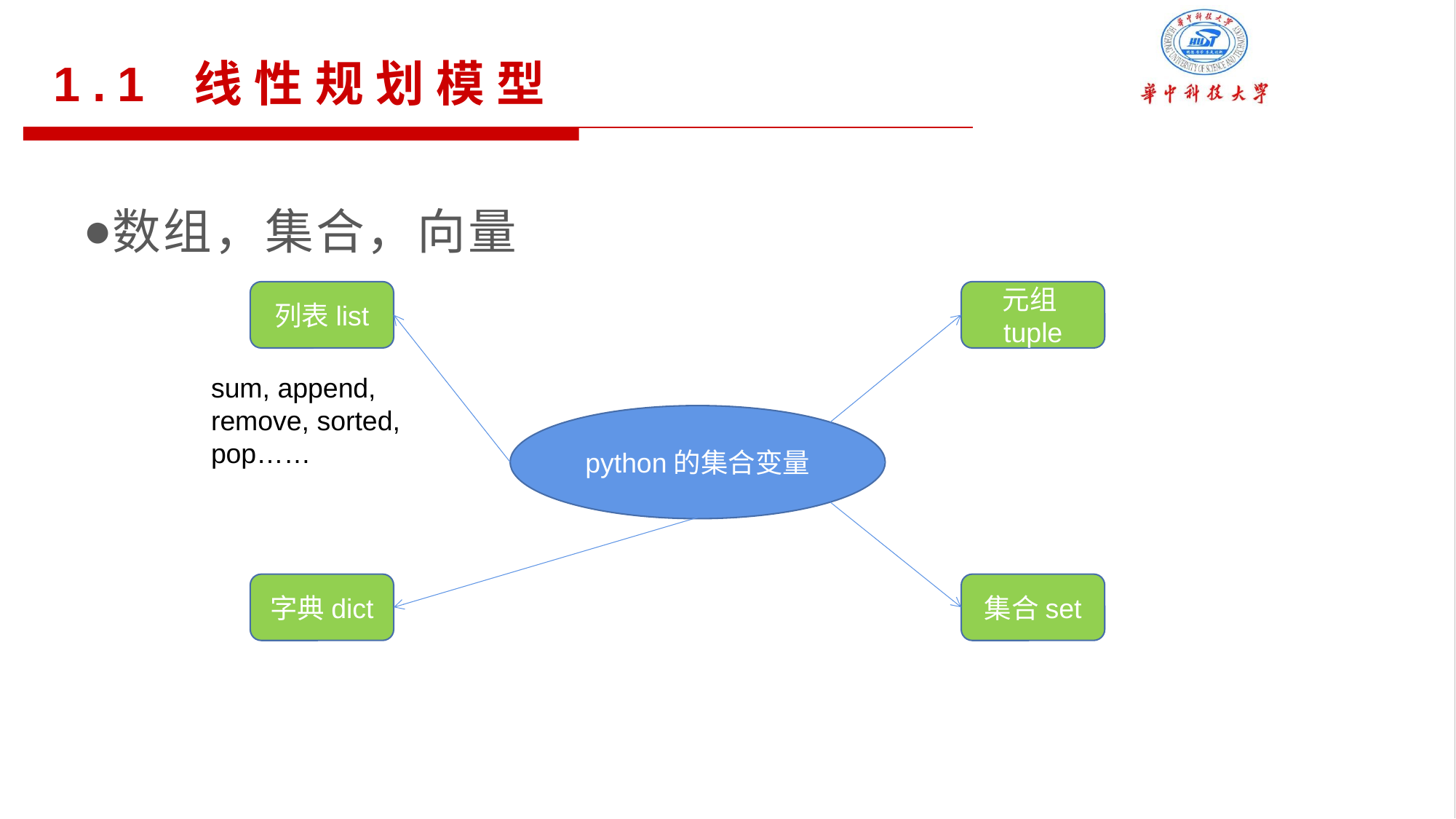

1.1 线性规划模型

数组，集合，向量
列表list
元组tuple
sum, append,
remove, sorted, pop……
python的集合变量
字典dict
集合set